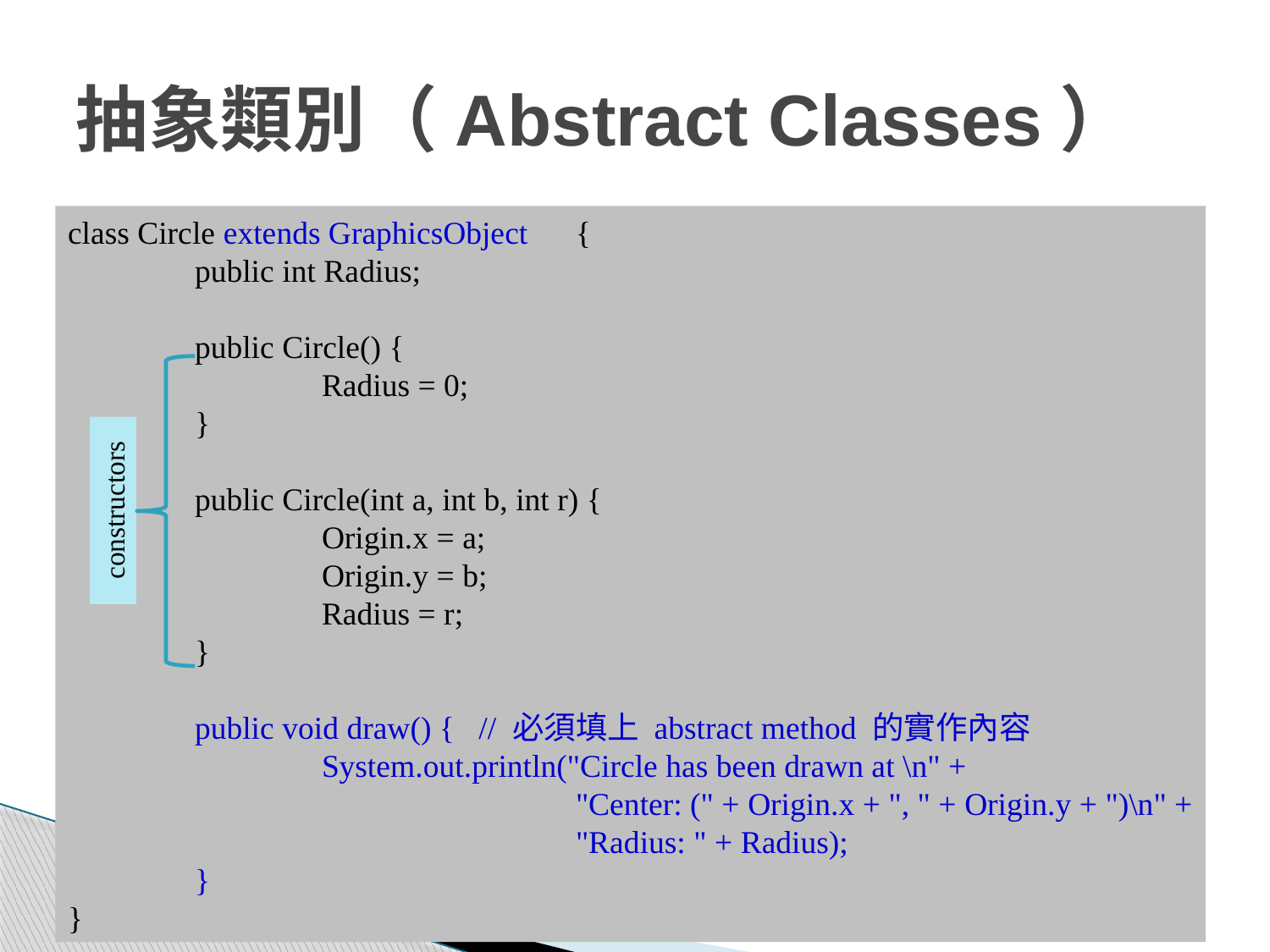

# 抽象類別（Abstract Classes）
class Circle extends GraphicsObject	{
	public int Radius;

	public Circle() {
		Radius = 0;
	}

	public Circle(int a, int b, int r) {
		Origin.x = a;
		Origin.y = b;
		Radius = r;
	}

	public void draw() {   // 必須填上 abstract method 的實作內容
		System.out.println("Circle has been drawn at \n" +
				"Center: (" + Origin.x + ", " + Origin.y + ")\n" +
				"Radius: " + Radius);
	}
}

constructors